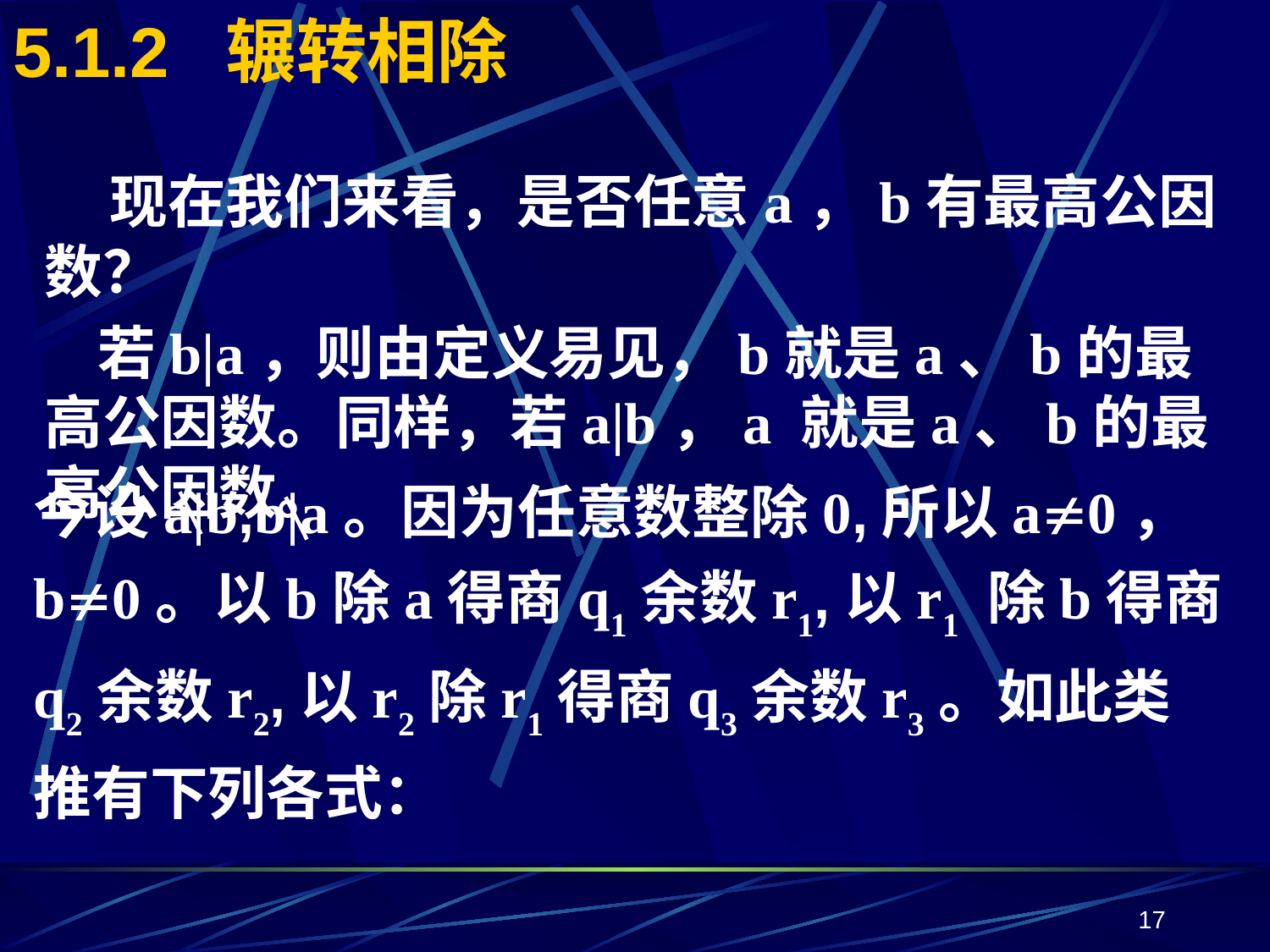

# 5.1.2  辗转相除
    现在我们来看，是否任意a，b有最高公因数？
   若b|a，则由定义易见，b就是a、b的最高公因数。同样，若a|b，a 就是a、b的最高公因数。
今设a|b,b|a。因为任意数整除0,所以a≠0，b≠0。以b除a得商q1余数r1,以r1 除b得商q2余数r2,以r2除r1得商q3余数r3。如此类推有下列各式：

17